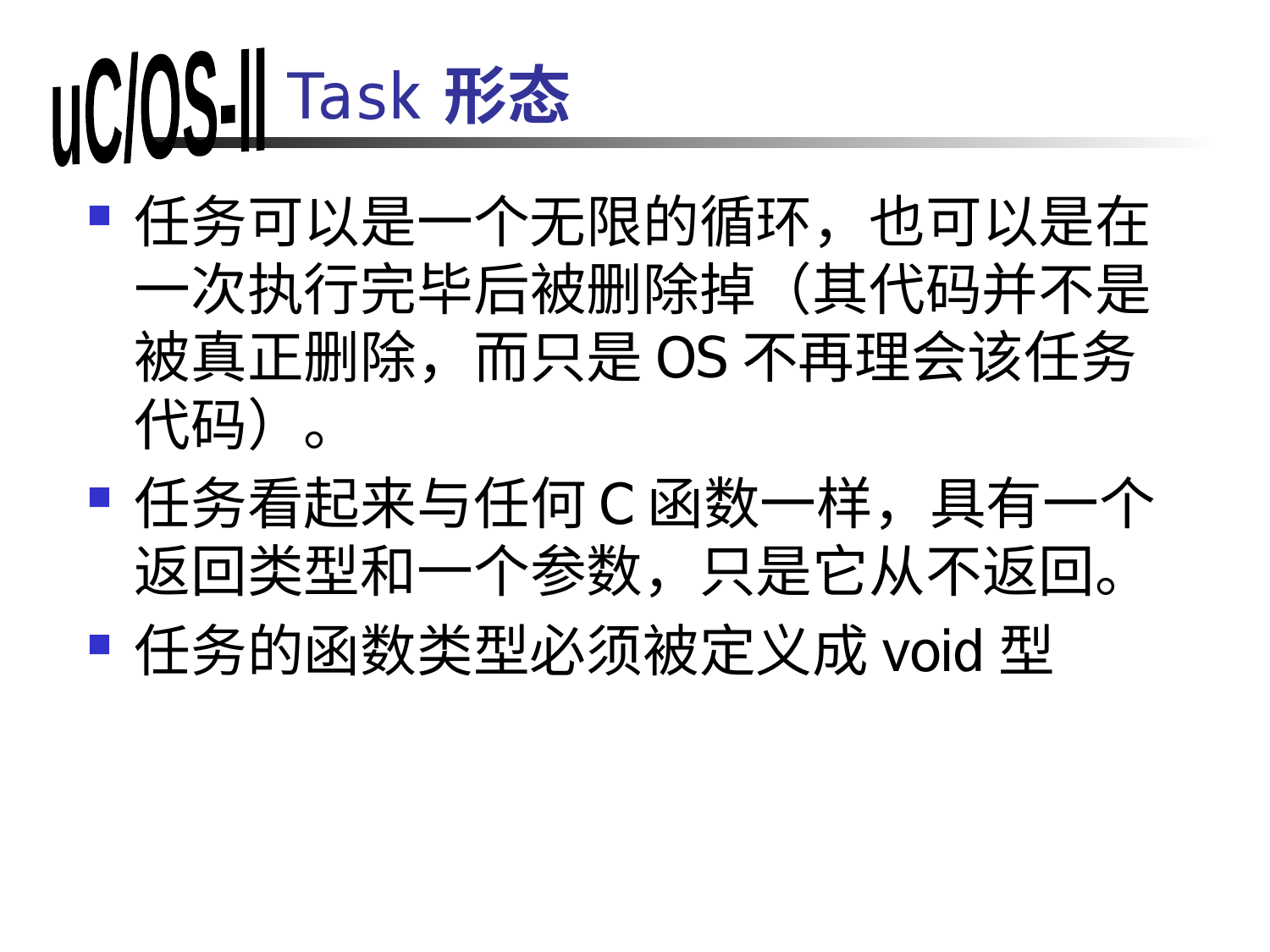

# Task形态
任务可以是一个无限的循环，也可以是在一次执行完毕后被删除掉（其代码并不是被真正删除，而只是OS不再理会该任务代码）。
任务看起来与任何C函数一样，具有一个返回类型和一个参数，只是它从不返回。
任务的函数类型必须被定义成void型